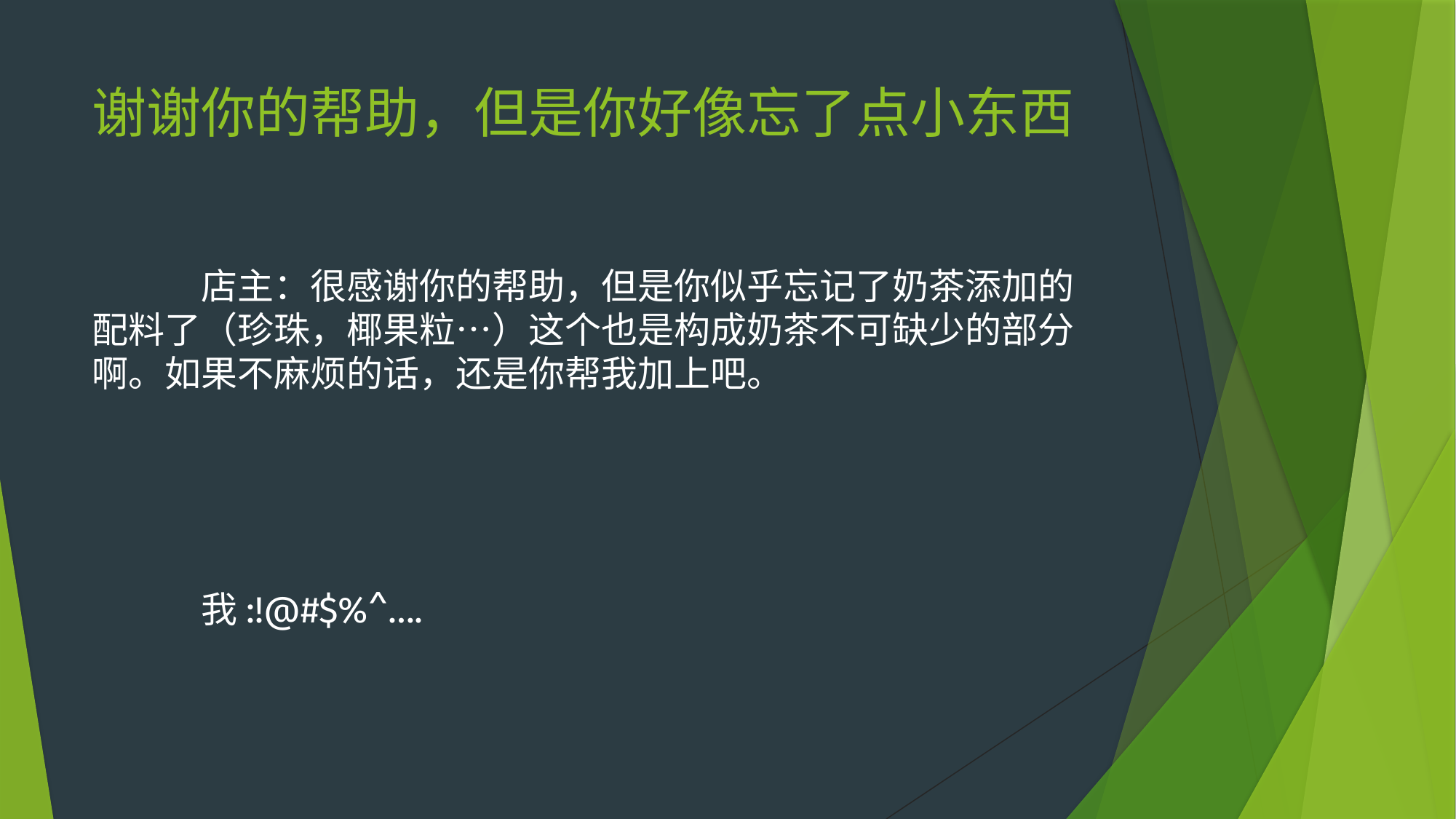

# 谢谢你的帮助，但是你好像忘了点小东西
	店主：很感谢你的帮助，但是你似乎忘记了奶茶添加的配料了（珍珠，椰果粒…）这个也是构成奶茶不可缺少的部分啊。如果不麻烦的话，还是你帮我加上吧。

	我:!@#$%^….